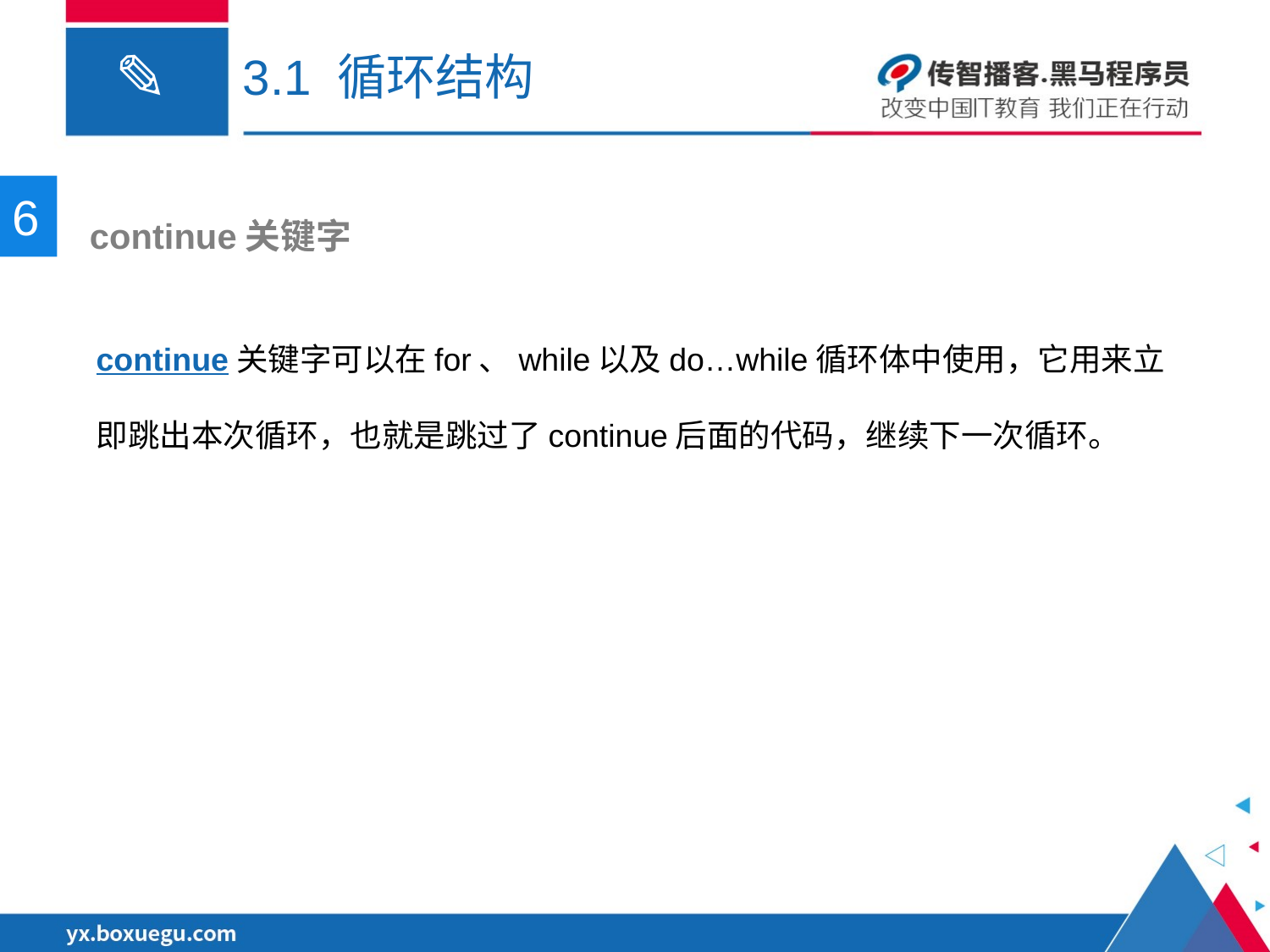

# 3.1 循环结构

6
  continue关键字
continue关键字可以在for、while以及do…while循环体中使用，它用来立即跳出本次循环，也就是跳过了continue后面的代码，继续下一次循环。